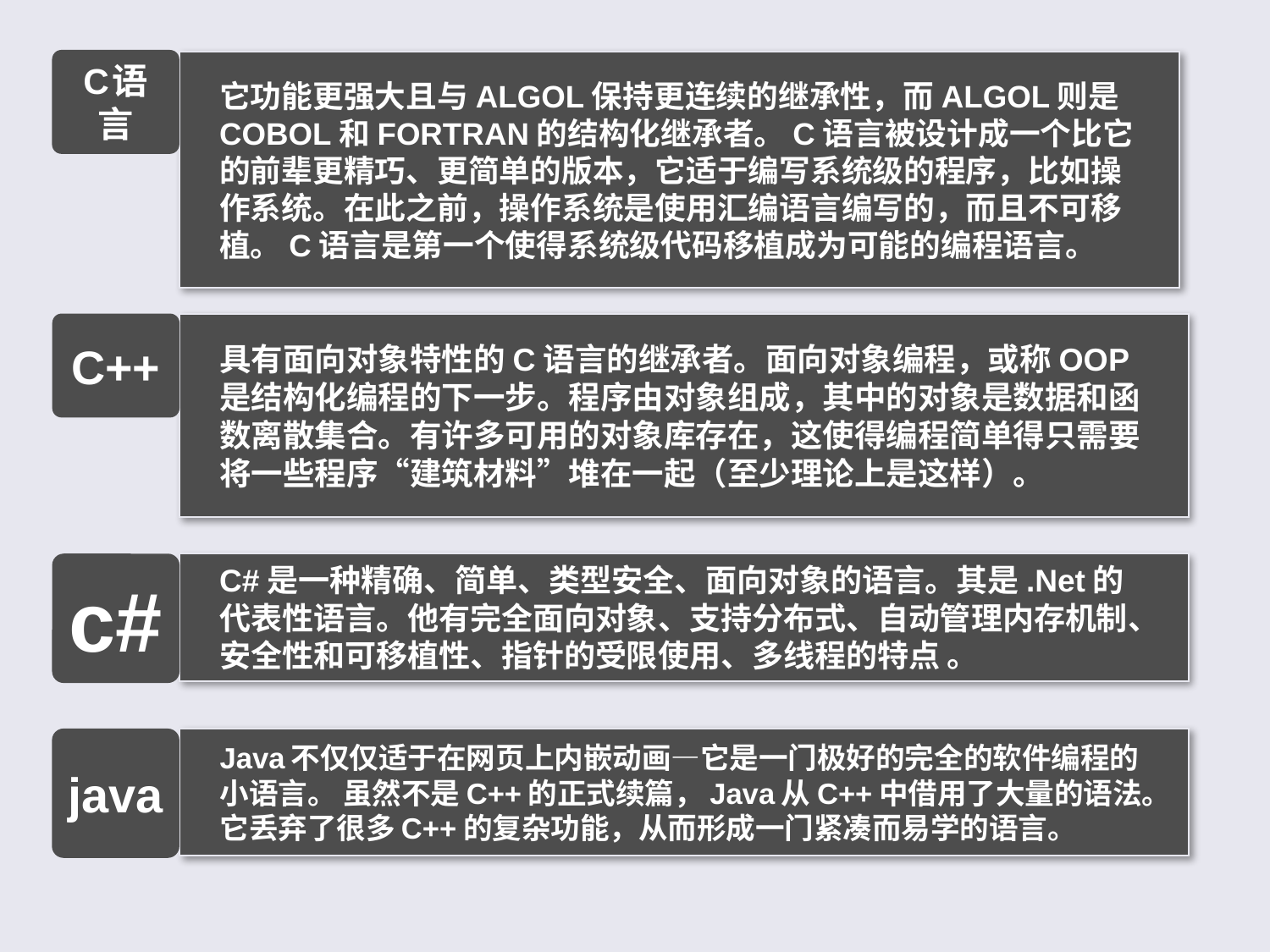

C语言
它功能更强大且与ALGOL保持更连续的继承性，而ALGOL则是COBOL和FORTRAN的结构化继承者。C语言被设计成一个比它的前辈更精巧、更简单的版本，它适于编写系统级的程序，比如操作系统。在此之前，操作系统是使用汇编语言编写的，而且不可移植。C语言是第一个使得系统级代码移植成为可能的编程语言。
C++
具有面向对象特性的C语言的继承者。面向对象编程，或称OOP是结构化编程的下一步。程序由对象组成，其中的对象是数据和函数离散集合。有许多可用的对象库存在，这使得编程简单得只需要将一些程序“建筑材料”堆在一起（至少理论上是这样）。
c#
C#是一种精确、简单、类型安全、面向对象的语言。其是.Net的代表性语言。他有完全面向对象、支持分布式、自动管理内存机制、安全性和可移植性、指针的受限使用、多线程的特点 。
java
Java不仅仅适于在网页上内嵌动画—它是一门极好的完全的软件编程的小语言。 虽然不是C++的正式续篇，Java从C++中借用了大量的语法。它丢弃了很多C++的复杂功能，从而形成一门紧凑而易学的语言。